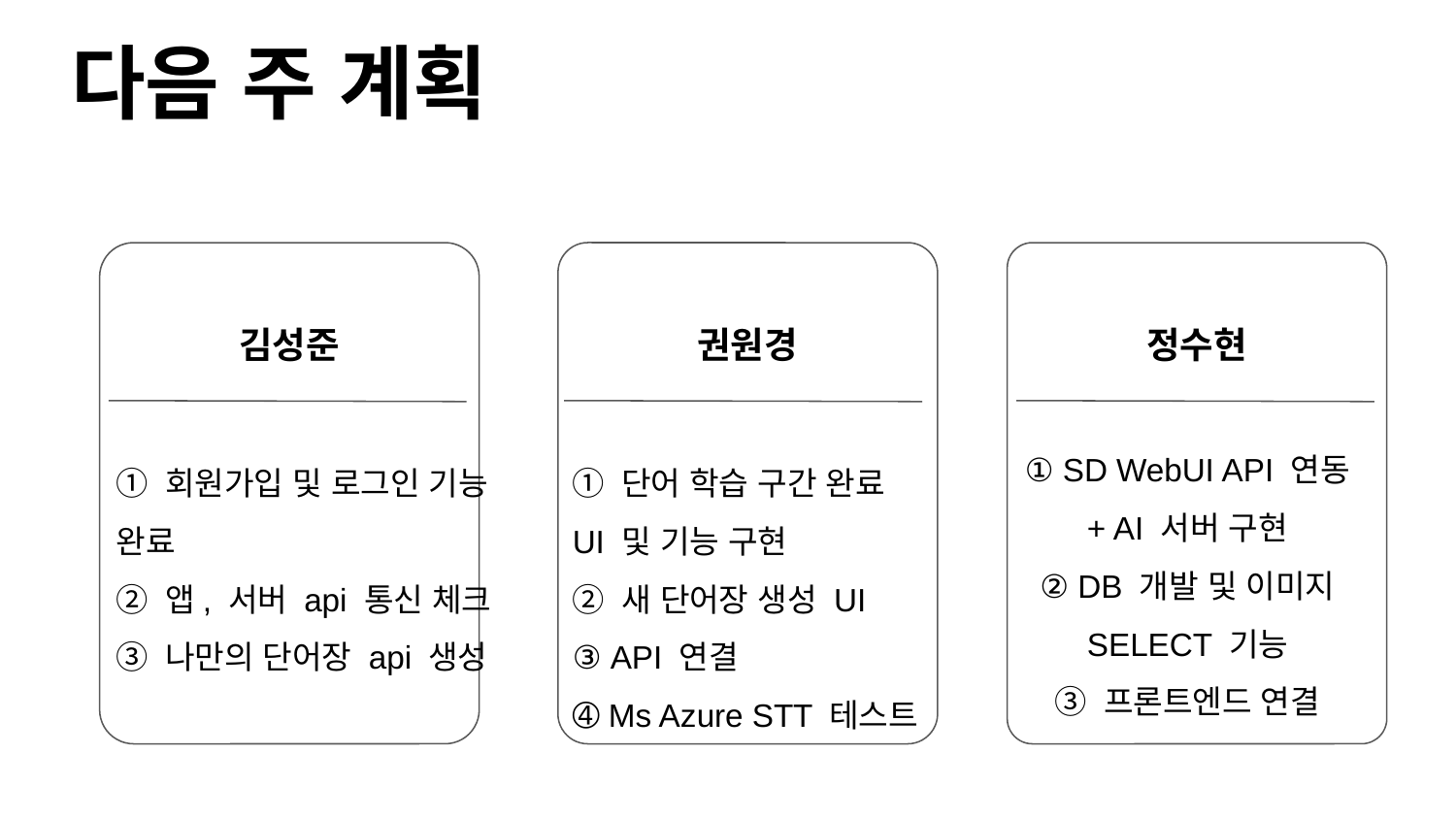

# 다음 주 계획

김성준
권원경
정수현
① 회원가입 및 로그인 기능 완료
② 앱, 서버 api 통신 체크
③ 나만의 단어장 api 생성
① 단어 학습 구간 완료
UI 및 기능 구현
② 새 단어장 생성 UI
③ API 연결
➃ Ms Azure STT 테스트
① SD WebUI API 연동
+ AI 서버 구현
② DB 개발 및 이미지 SELECT 기능
③ 프론트엔드 연결